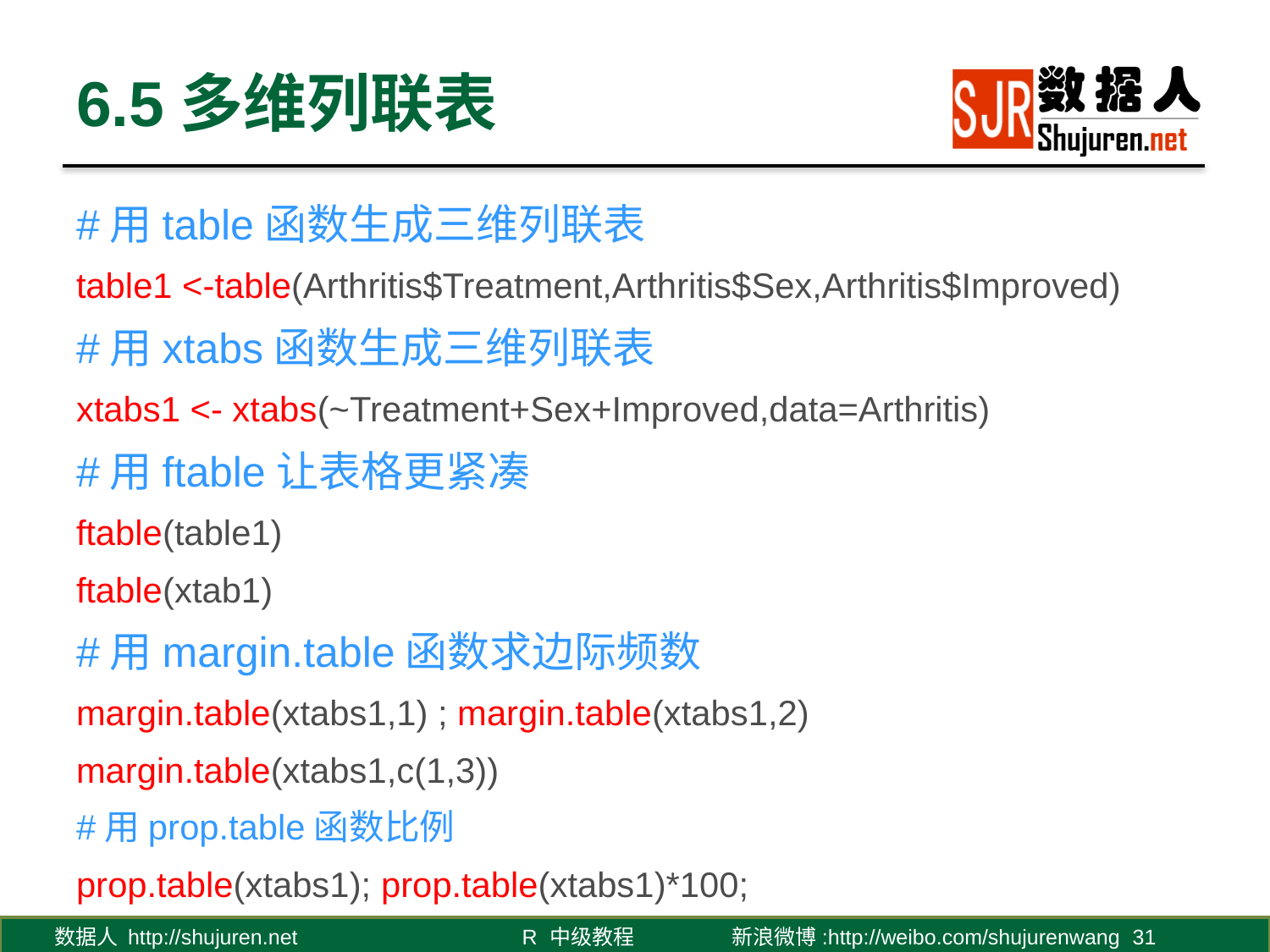

# 6.5多维列联表
#用table函数生成三维列联表
table1 <-table(Arthritis$Treatment,Arthritis$Sex,Arthritis$Improved)
#用xtabs函数生成三维列联表
xtabs1 <- xtabs(~Treatment+Sex+Improved,data=Arthritis)
#用ftable让表格更紧凑
ftable(table1)
ftable(xtab1)
#用margin.table函数求边际频数
margin.table(xtabs1,1) ; margin.table(xtabs1,2)
margin.table(xtabs1,c(1,3))
#用prop.table函数比例
prop.table(xtabs1); prop.table(xtabs1)*100;